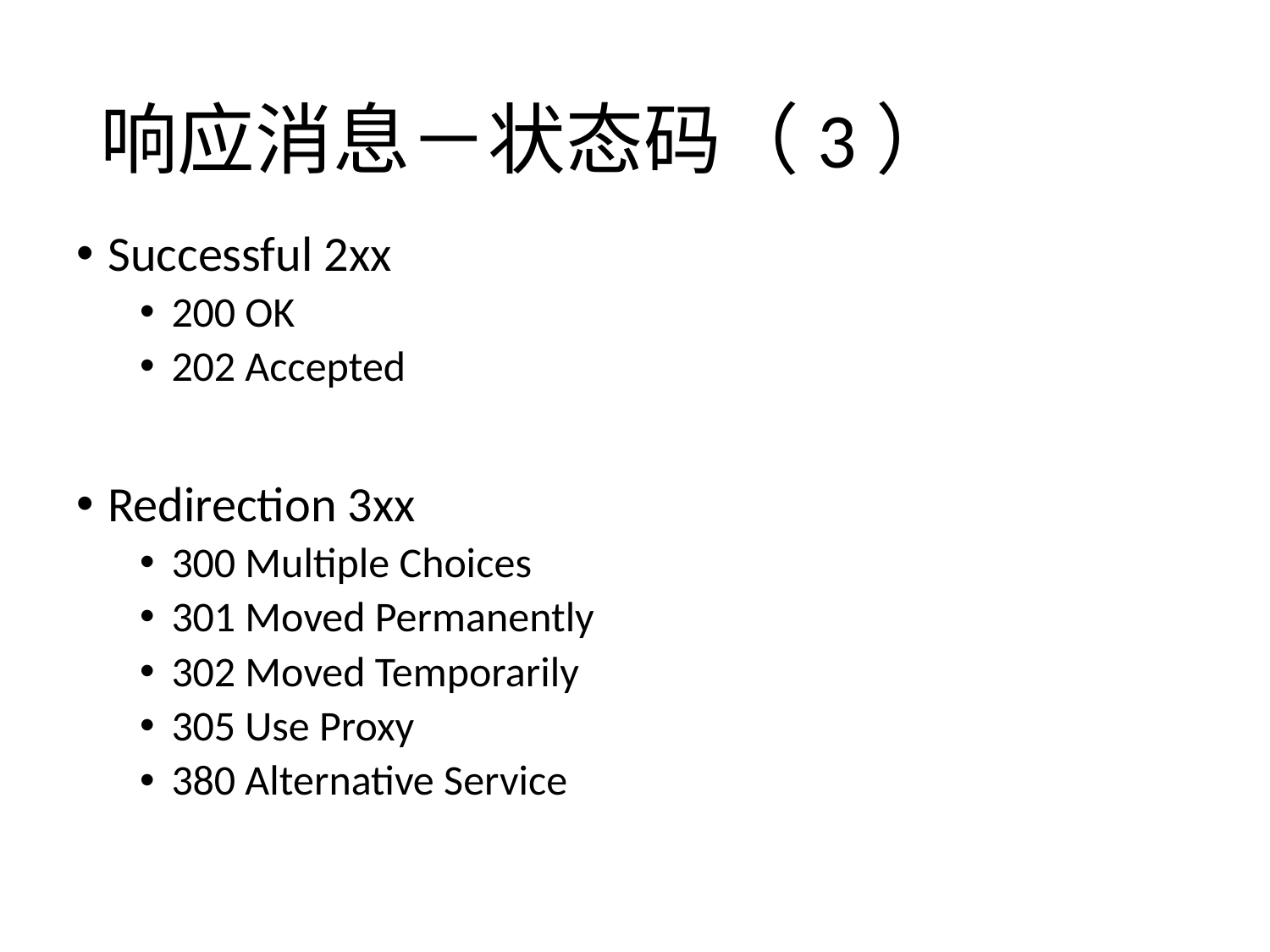

# 响应消息－状态码（3）
Successful 2xx
200 OK
202 Accepted

Redirection 3xx
300 Multiple Choices
301 Moved Permanently
302 Moved Temporarily
305 Use Proxy
380 Alternative Service